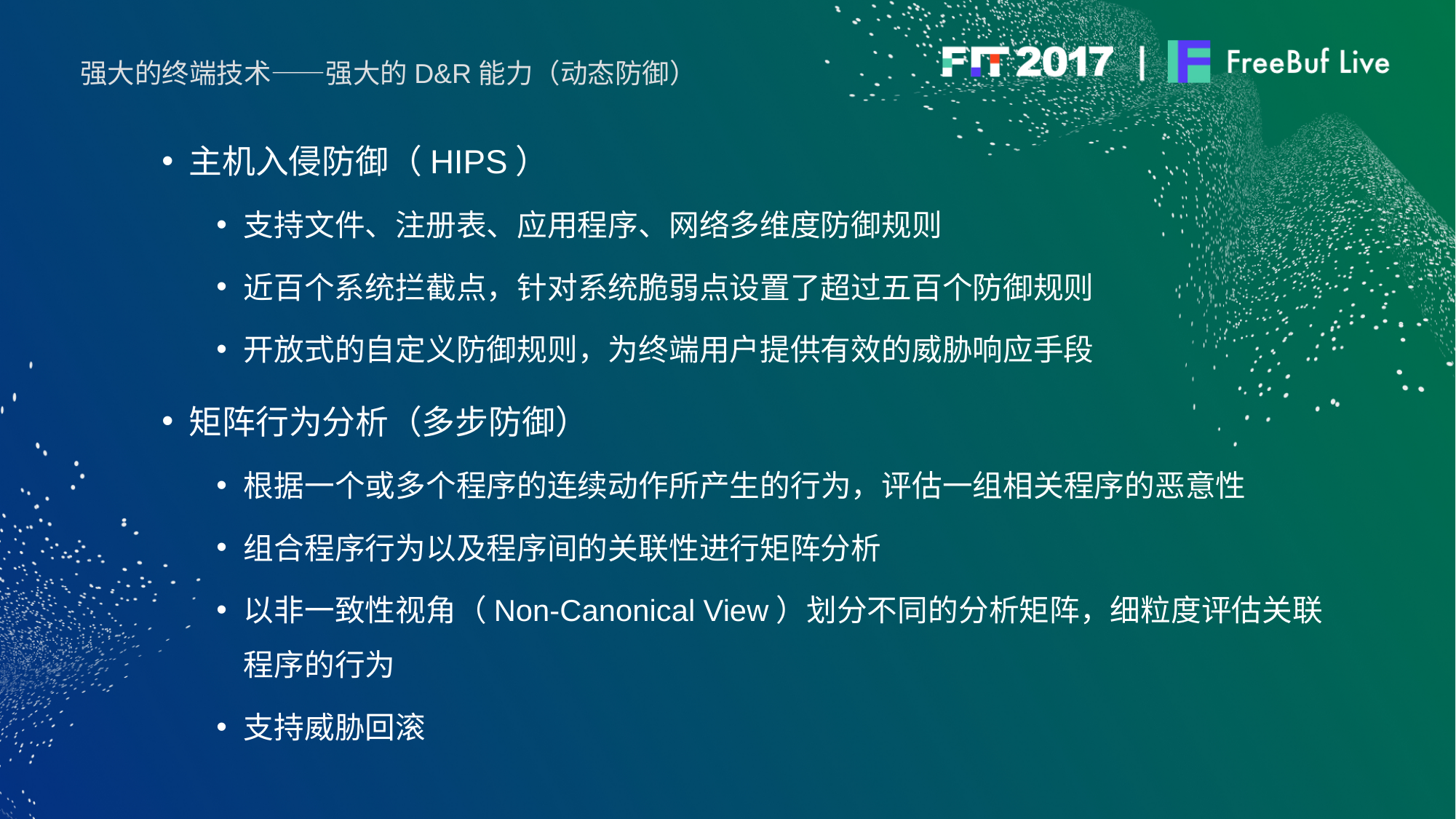

强大的终端技术——强大的D&R能力（动态防御）
主机入侵防御（HIPS）
支持文件、注册表、应用程序、网络多维度防御规则
近百个系统拦截点，针对系统脆弱点设置了超过五百个防御规则
开放式的自定义防御规则，为终端用户提供有效的威胁响应手段
矩阵行为分析（多步防御）
根据一个或多个程序的连续动作所产生的行为，评估一组相关程序的恶意性
组合程序行为以及程序间的关联性进行矩阵分析
以非一致性视角（Non-Canonical View）划分不同的分析矩阵，细粒度评估关联程序的行为
支持威胁回滚